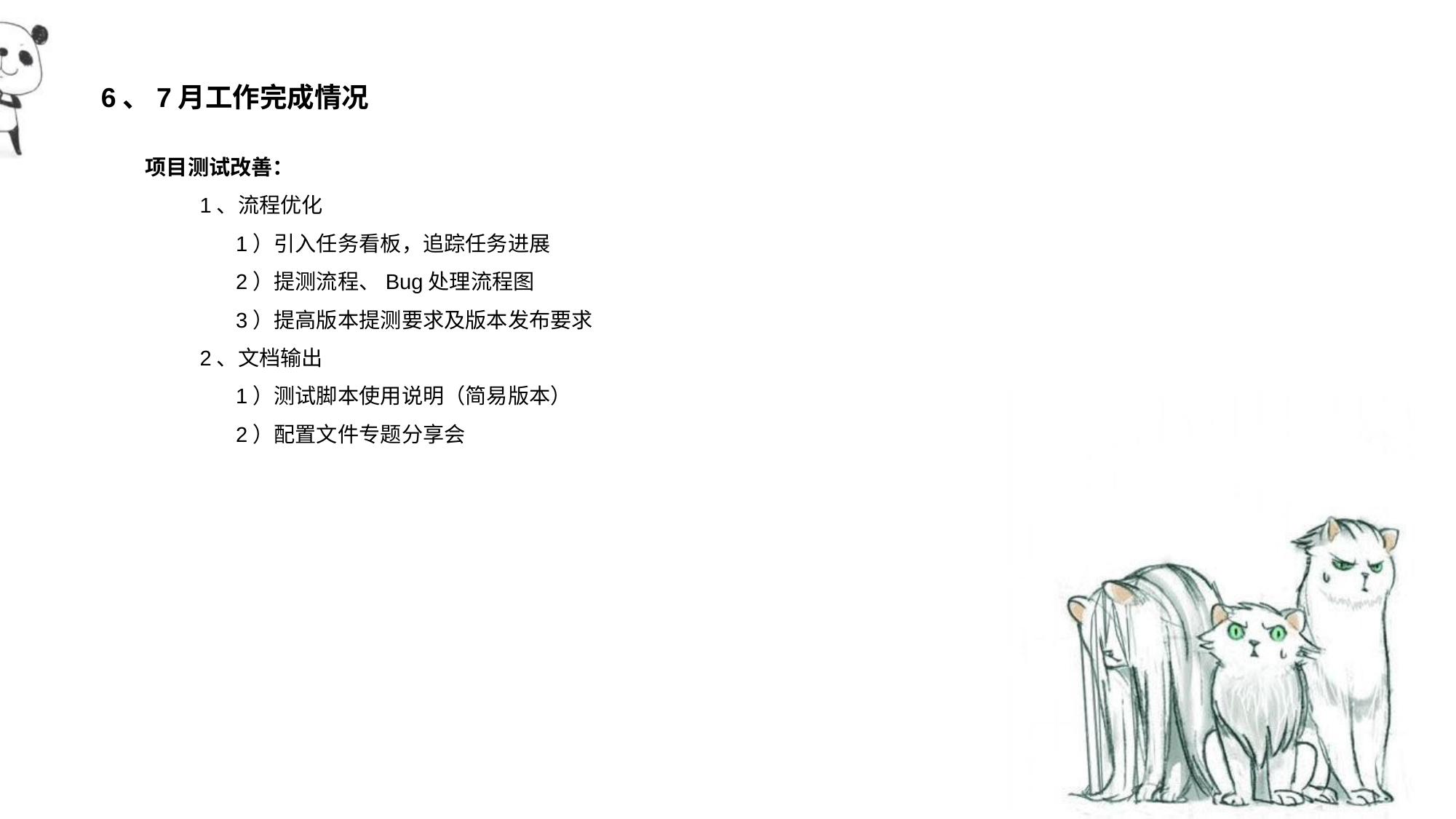

6、7月工作完成情况
项目测试改善：
1、流程优化
      1）引入任务看板，追踪任务进展
      2）提测流程、Bug处理流程图
      3）提高版本提测要求及版本发布要求
2、文档输出
      1）测试脚本使用说明（简易版本）
      2）配置文件专题分享会